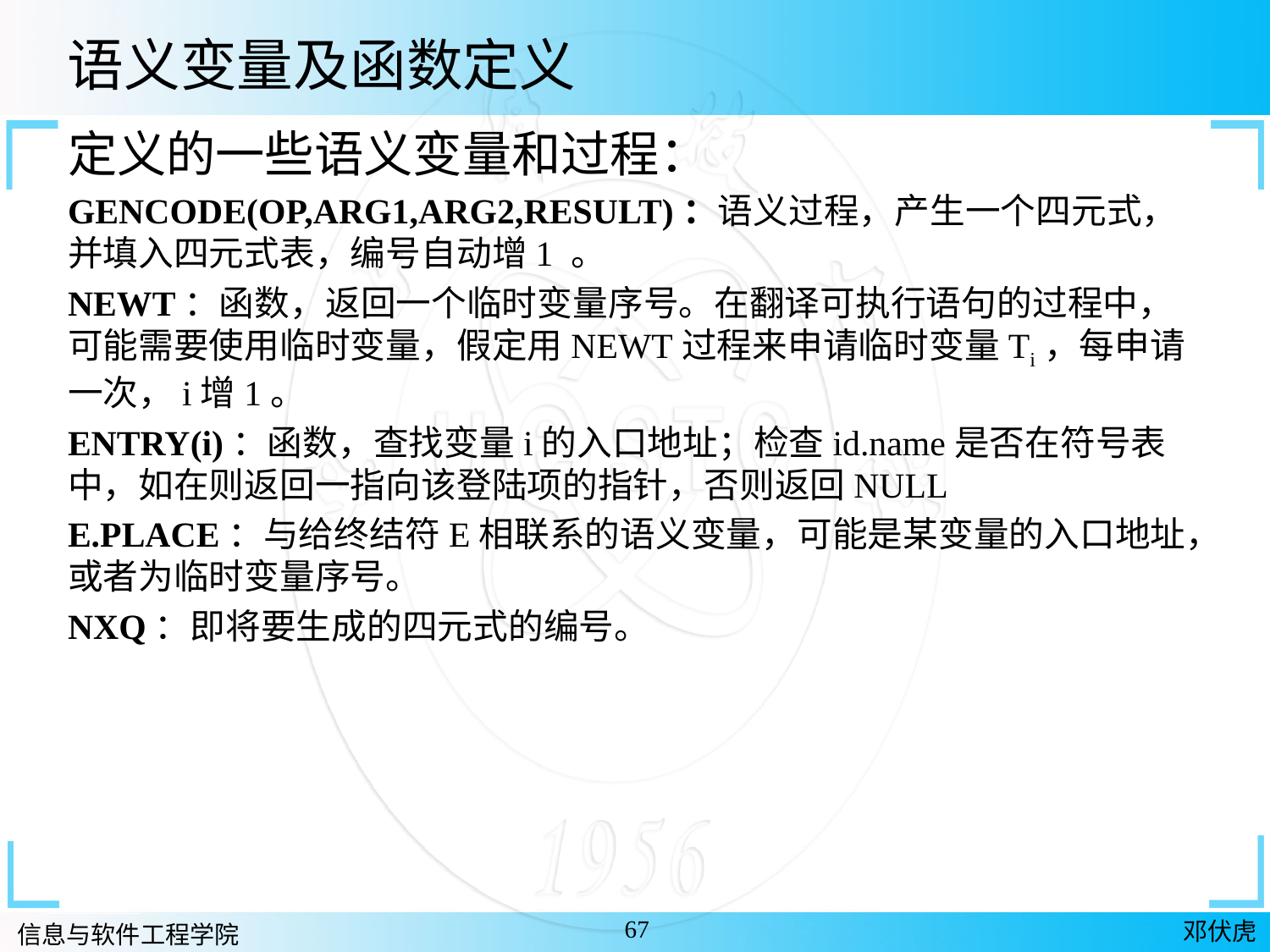

语义变量及函数定义
定义的一些语义变量和过程：
GENCODE(OP,ARG1,ARG2,RESULT)：语义过程，产生一个四元式，并填入四元式表，编号自动增1 。
NEWT：函数，返回一个临时变量序号。在翻译可执行语句的过程中，可能需要使用临时变量，假定用NEWT过程来申请临时变量Ti，每申请一次，i增1。
ENTRY(i)：函数，查找变量i的入口地址；检查id.name是否在符号表中，如在则返回一指向该登陆项的指针，否则返回NULL
E.PLACE：与给终结符E相联系的语义变量，可能是某变量的入口地址，或者为临时变量序号。
NXQ：即将要生成的四元式的编号。
67
邓伏虎
信息与软件工程学院